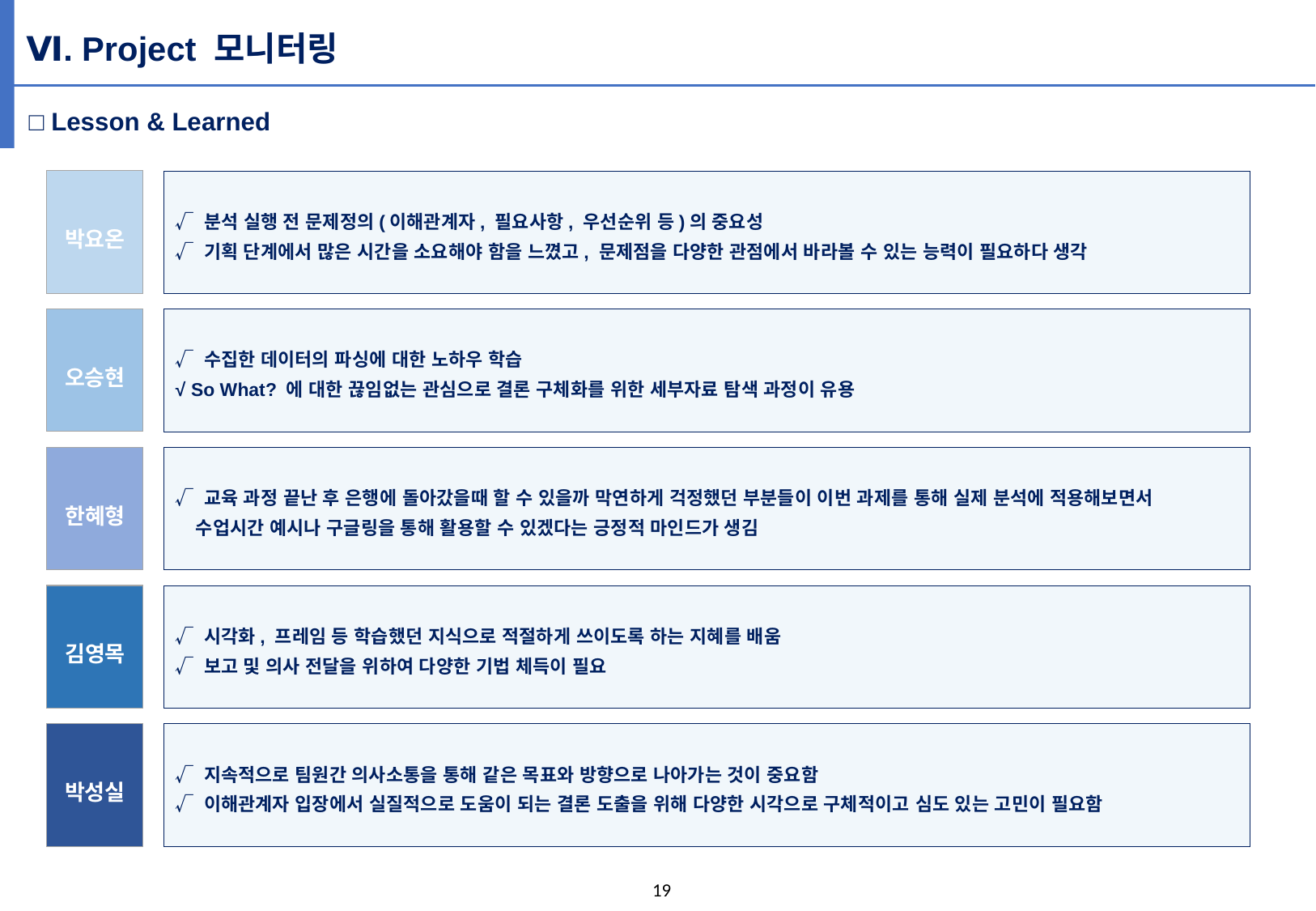

Ⅵ. Project 모니터링
□ Lesson & Learned
박요온
√ 분석 실행 전 문제정의(이해관계자, 필요사항, 우선순위 등)의 중요성
√ 기획 단계에서 많은 시간을 소요해야 함을 느꼈고, 문제점을 다양한 관점에서 바라볼 수 있는 능력이 필요하다 생각
오승현
√ 수집한 데이터의 파싱에 대한 노하우 학습
√ So What? 에 대한 끊임없는 관심으로 결론 구체화를 위한 세부자료 탐색 과정이 유용
한혜형
√ 교육 과정 끝난 후 은행에 돌아갔을때 할 수 있을까 막연하게 걱정했던 부분들이 이번 과제를 통해 실제 분석에 적용해보면서
   수업시간 예시나 구글링을 통해 활용할 수 있겠다는 긍정적 마인드가 생김
김영목
√ 시각화, 프레임 등 학습했던 지식으로 적절하게 쓰이도록 하는 지혜를 배움
√ 보고 및 의사 전달을 위하여 다양한 기법 체득이 필요
박성실
√ 지속적으로 팀원간 의사소통을 통해 같은 목표와 방향으로 나아가는 것이 중요함
√ 이해관계자 입장에서 실질적으로 도움이 되는 결론 도출을 위해 다양한 시각으로 구체적이고 심도 있는 고민이 필요함
19